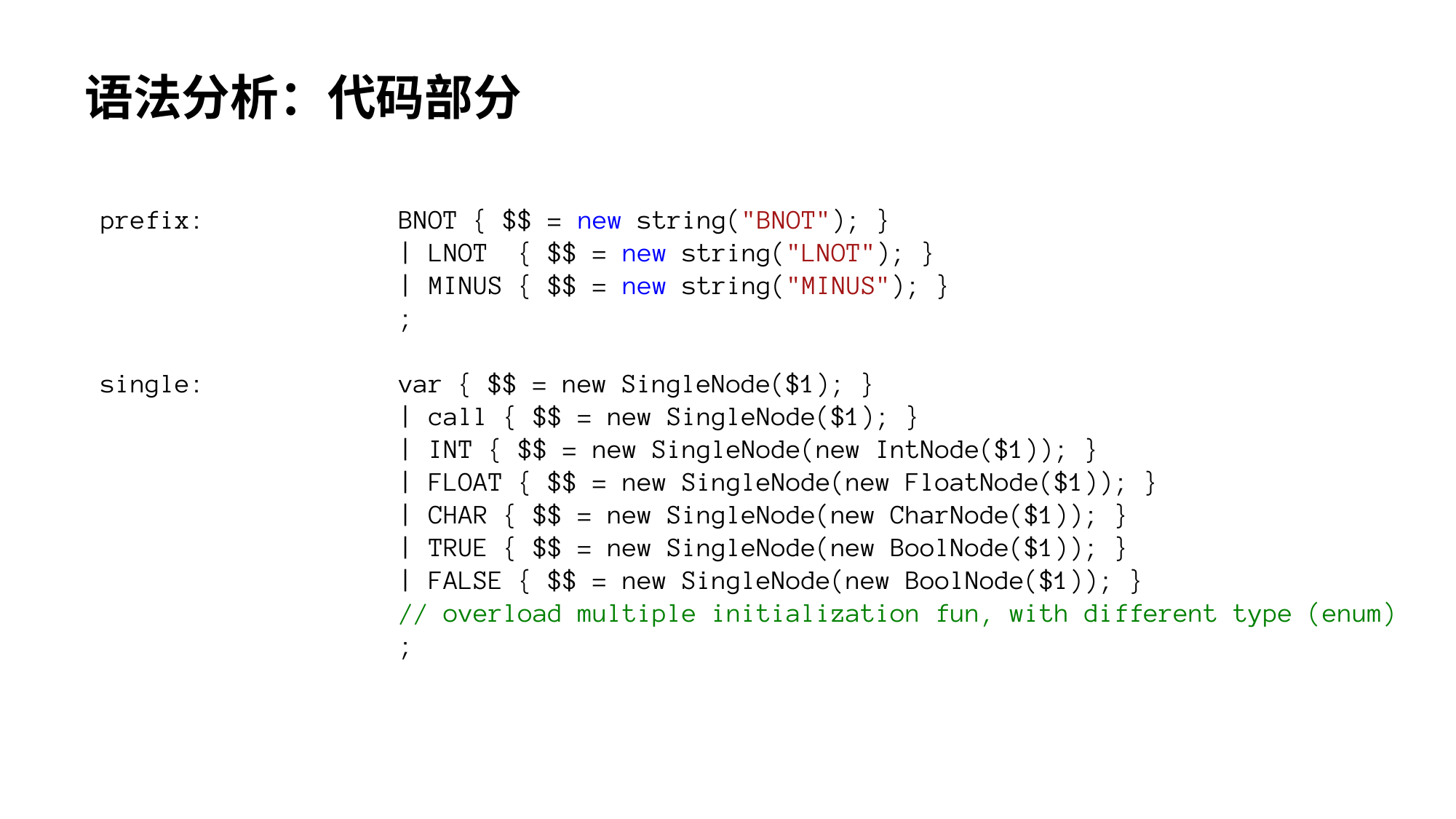

语法分析：代码部分
prefix:             BNOT { $$ = new string("BNOT"); }
                    | LNOT  { $$ = new string("LNOT"); }
                    | MINUS { $$ = new string("MINUS"); }
                    ;
single:             var { $$ = new SingleNode($1); }
                    | call { $$ = new SingleNode($1); }
                    | INT { $$ = new SingleNode(new IntNode($1)); }
                    | FLOAT { $$ = new SingleNode(new FloatNode($1)); }
                    | CHAR { $$ = new SingleNode(new CharNode($1)); }
                    | TRUE { $$ = new SingleNode(new BoolNode($1)); }
                    | FALSE { $$ = new SingleNode(new BoolNode($1)); }
                    // overload multiple initialization fun, with different type (enum)
                    ;